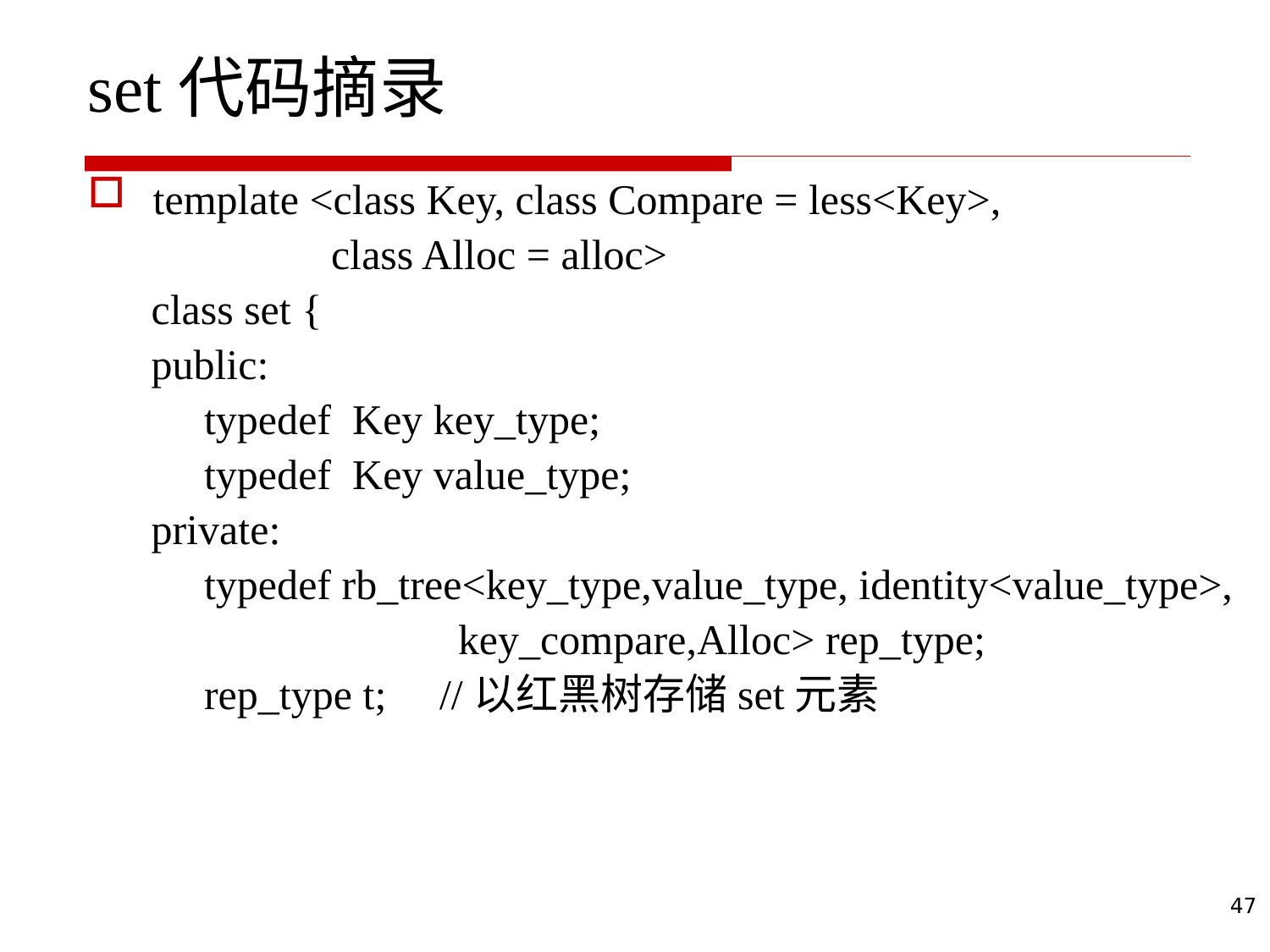

# set代码摘录
template <class Key, class Compare = less<Key>,
                       class Alloc = alloc>
      class set {
      public:
           typedef  Key key_type;
           typedef  Key value_type;
      private:
           typedef rb_tree<key_type,value_type, identity<value_type>,
                                   key_compare,Alloc> rep_type;
           rep_type t;     //以红黑树存储set元素

47